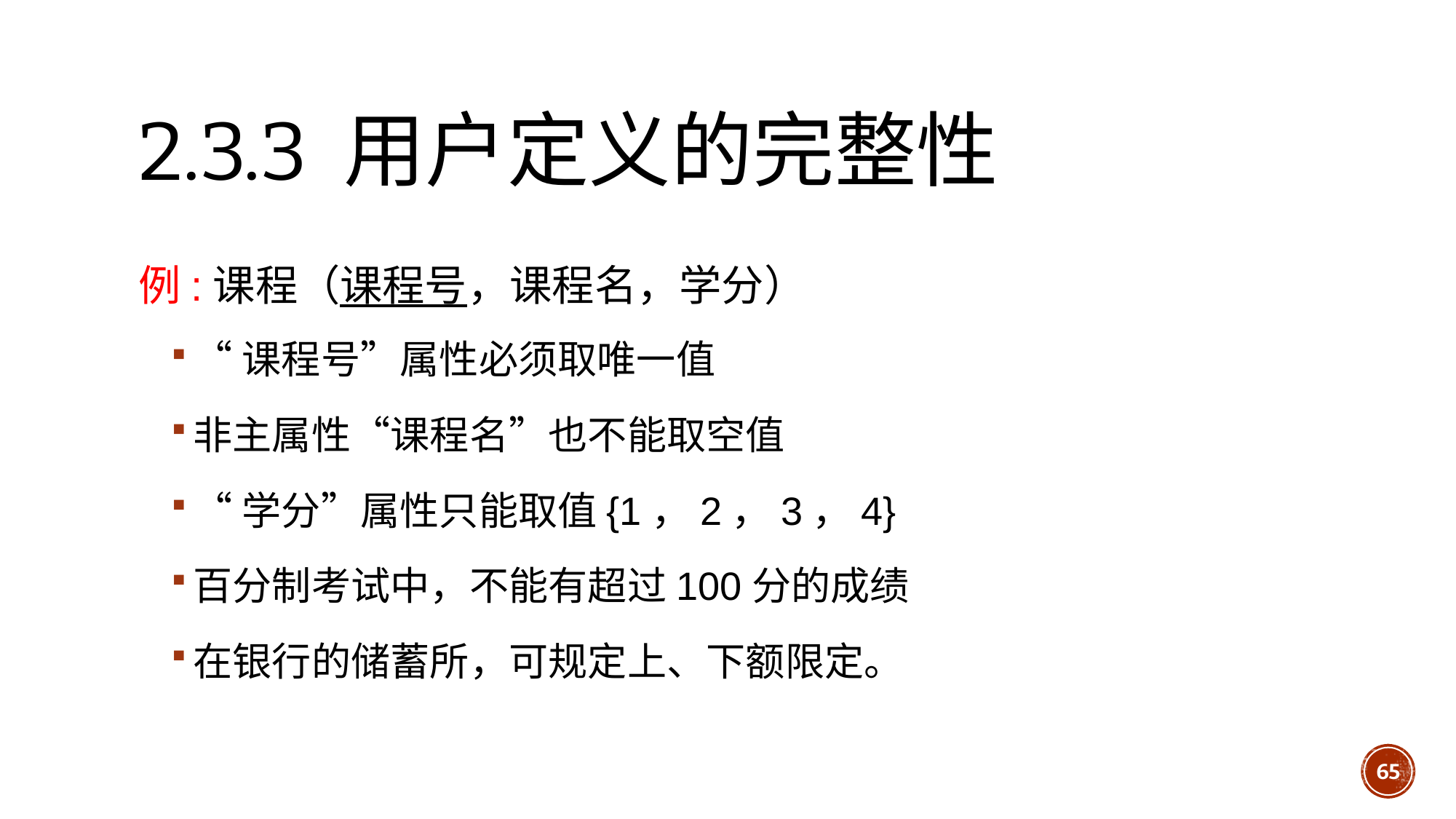

# 2.3.3 用户定义的完整性
例:课程（课程号，课程名，学分）
“课程号”属性必须取唯一值
非主属性“课程名”也不能取空值
“学分”属性只能取值{1，2，3，4}
百分制考试中，不能有超过100分的成绩
在银行的储蓄所，可规定上、下额限定。

65